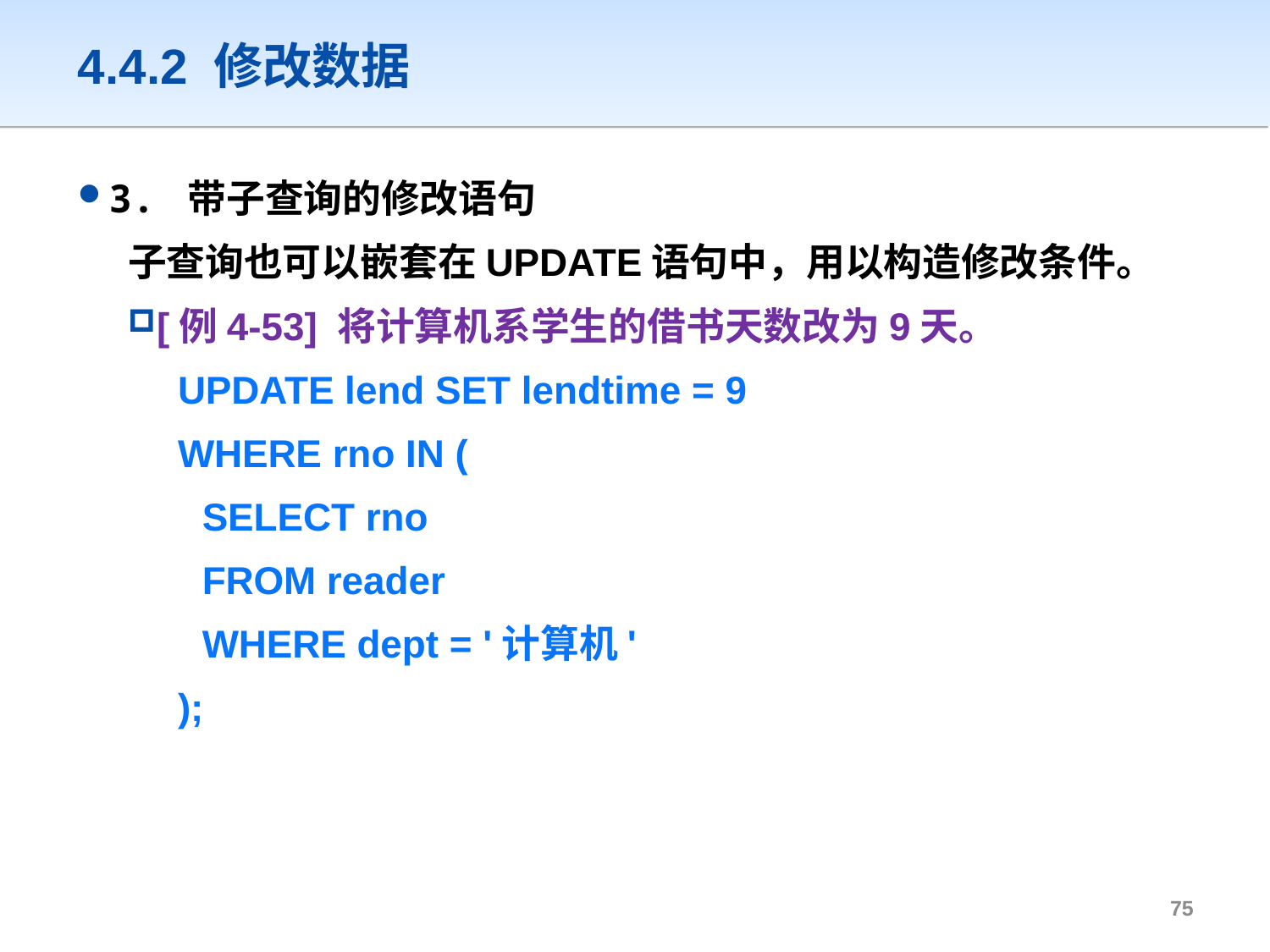

# 4.4.2 修改数据
3. 带子查询的修改语句
子查询也可以嵌套在UPDATE语句中，用以构造修改条件。
[例4-53] 将计算机系学生的借书天数改为9天。
UPDATE lend SET lendtime = 9
WHERE rno IN (
	SELECT rno
	FROM reader
	WHERE dept = '计算机'
);

75